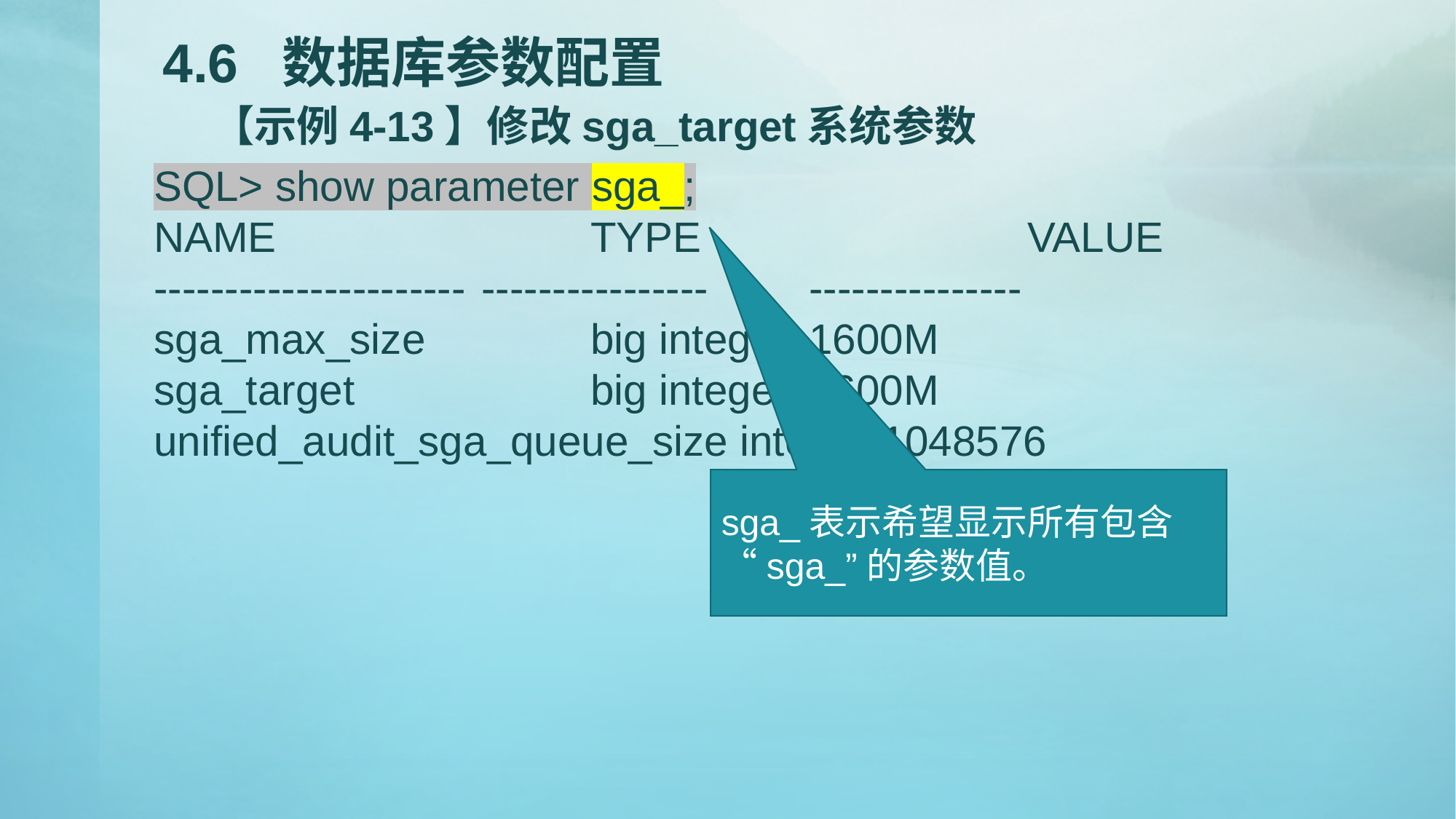

# 4.6  数据库参数配置 【示例4-13】修改sga_target系统参数
SQL> show parameter sga_;
NAME			TYPE			VALUE
----------------------	----------------	---------------
sga_max_size		big integer	1600M
sga_target			big integer	1600M
unified_audit_sga_queue_size integer 1048576
sga_表示希望显示所有包含“sga_”的参数值。